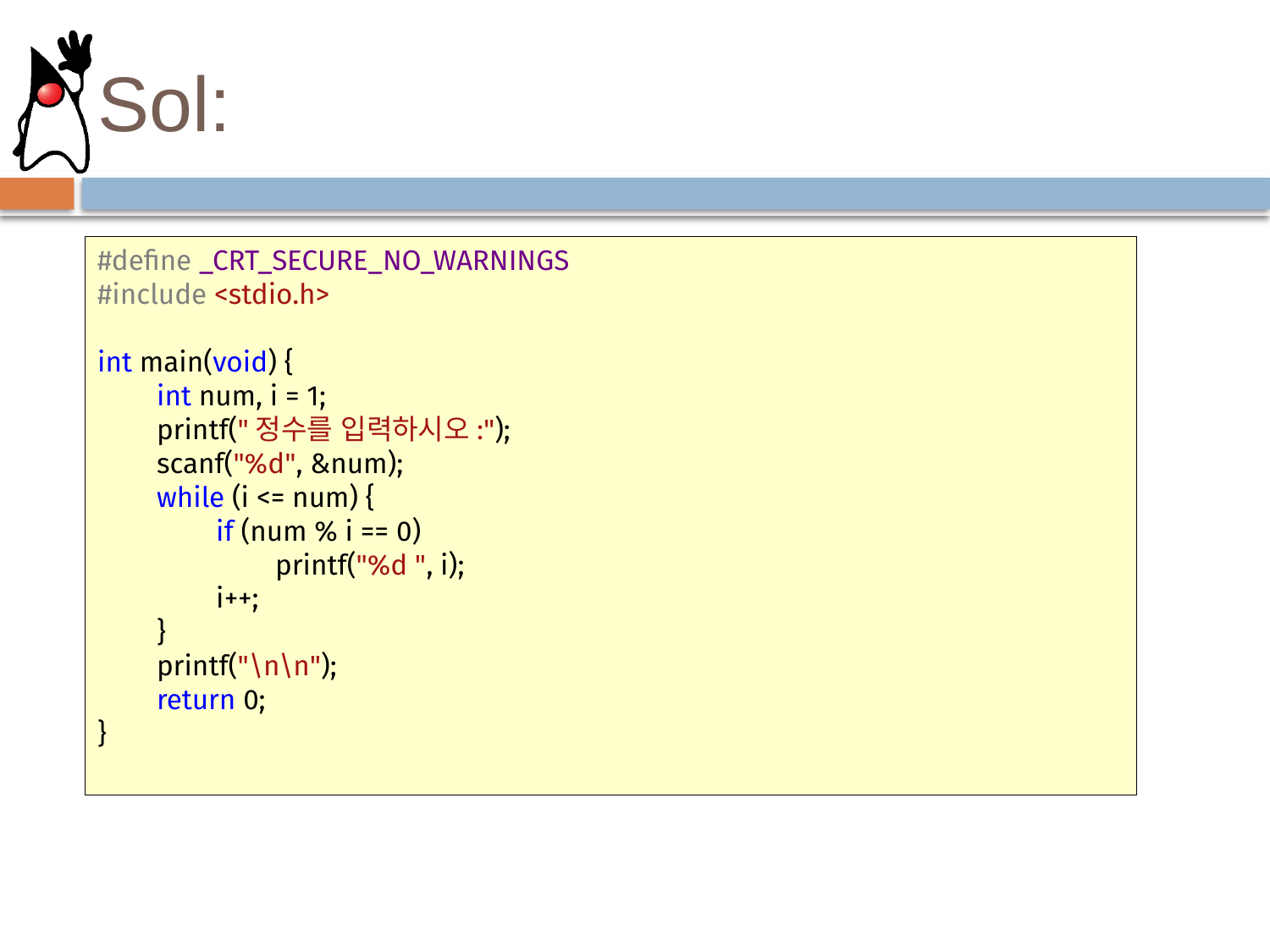

# Sol:
#define _CRT_SECURE_NO_WARNINGS
#include <stdio.h>

int main(void) {
        int num, i = 1;
        printf("정수를 입력하시오:");
        scanf("%d", &num);
        while (i <= num) {
                if (num % i == 0)
                        printf("%d ", i);
                i++;
        }
        printf("\n\n");
        return 0;
}